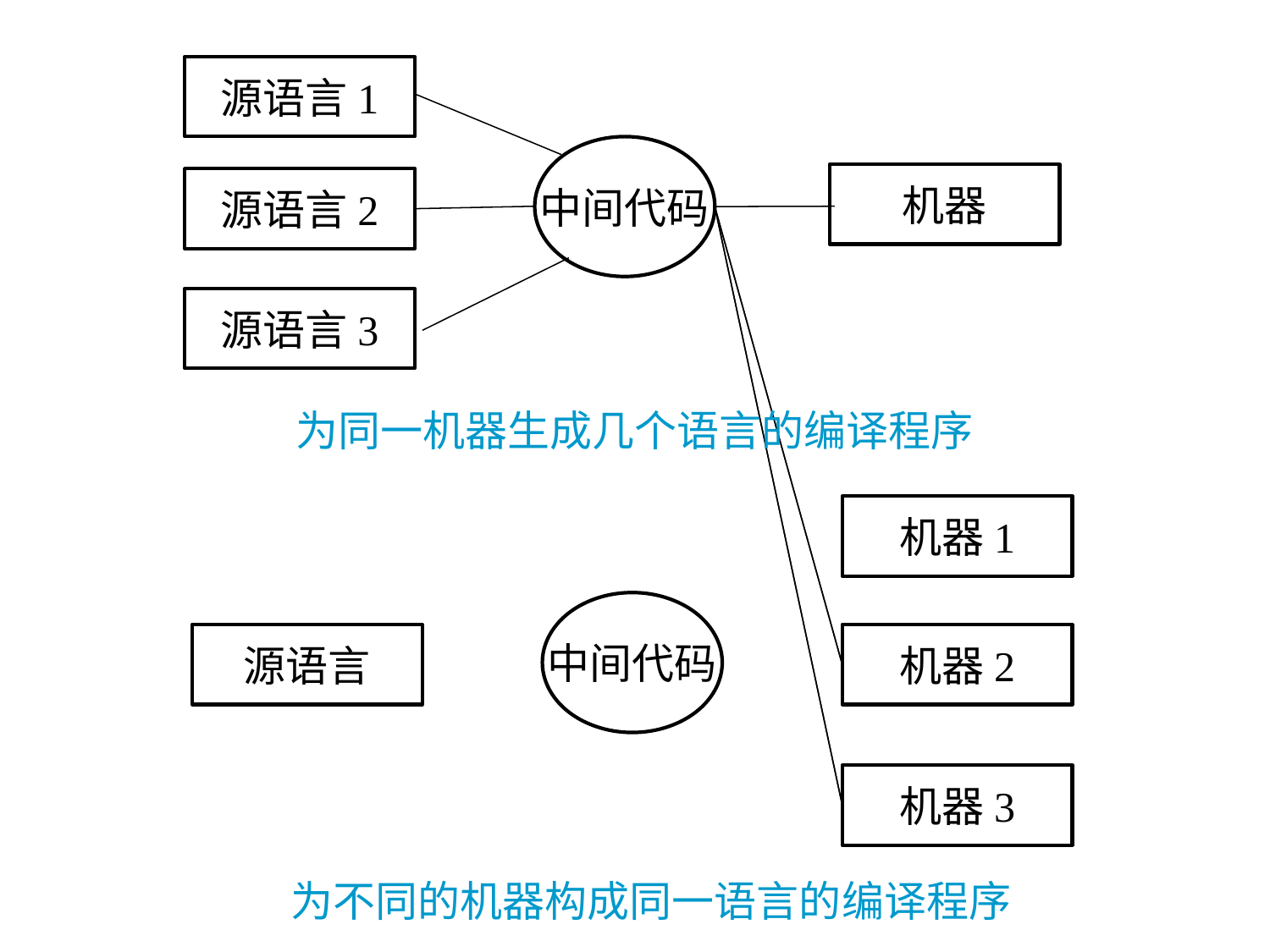

源语言1
中间代码
机器
源语言2
源语言3
为同一机器生成几个语言的编译程序
机器1
中间代码
源语言
机器2
机器3
为不同的机器构成同一语言的编译程序